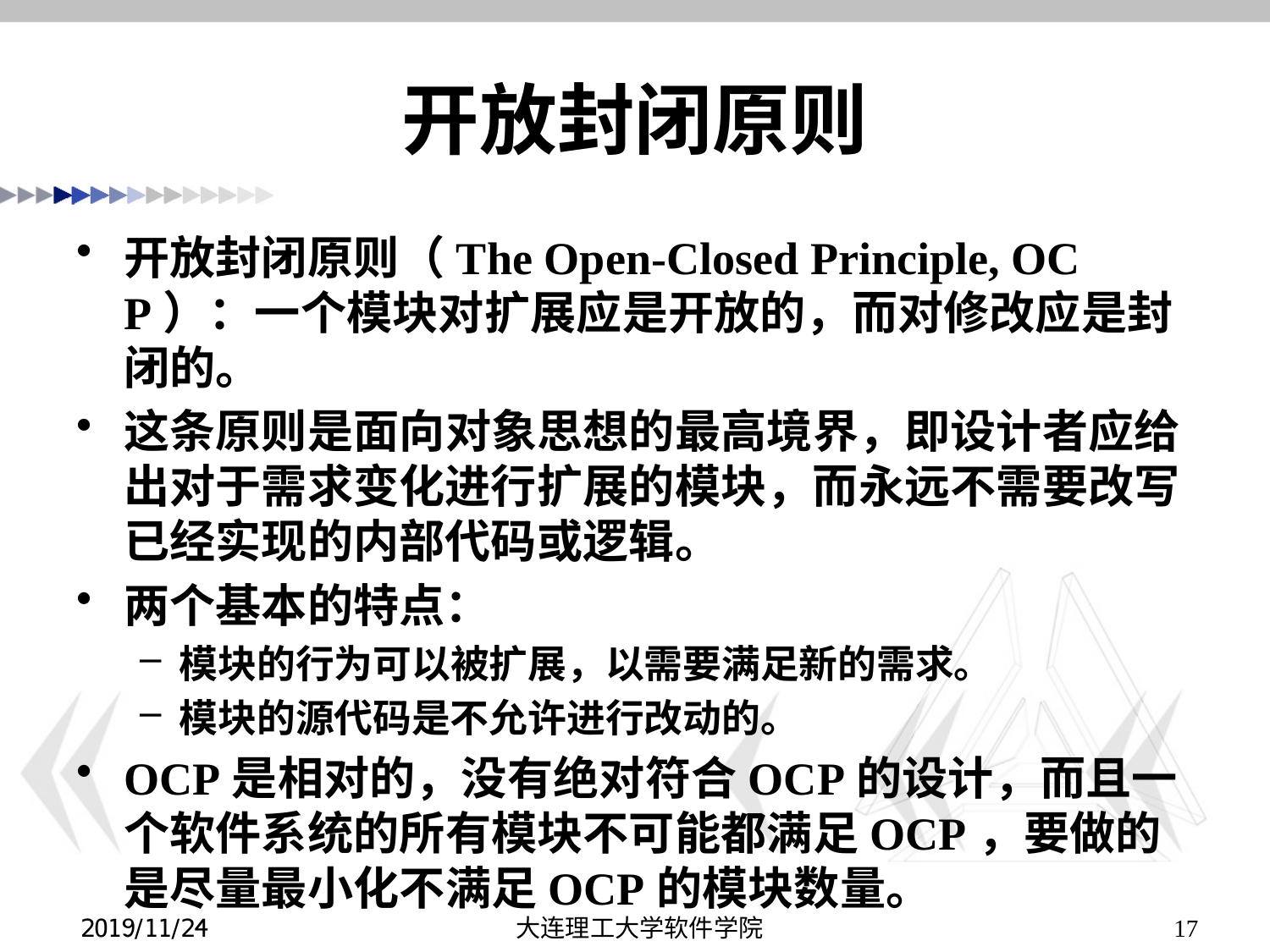

# 开放封闭原则
开放封闭原则（The Open-Closed Principle, OCP）：一个模块对扩展应是开放的，而对修改应是封闭的。
这条原则是面向对象思想的最高境界，即设计者应给出对于需求变化进行扩展的模块，而永远不需要改写已经实现的内部代码或逻辑。
两个基本的特点：
模块的行为可以被扩展，以需要满足新的需求。
模块的源代码是不允许进行改动的。
OCP是相对的，没有绝对符合OCP的设计，而且一个软件系统的所有模块不可能都满足OCP，要做的是尽量最小化不满足OCP的模块数量。
2019/11/24
大连理工大学软件学院
17